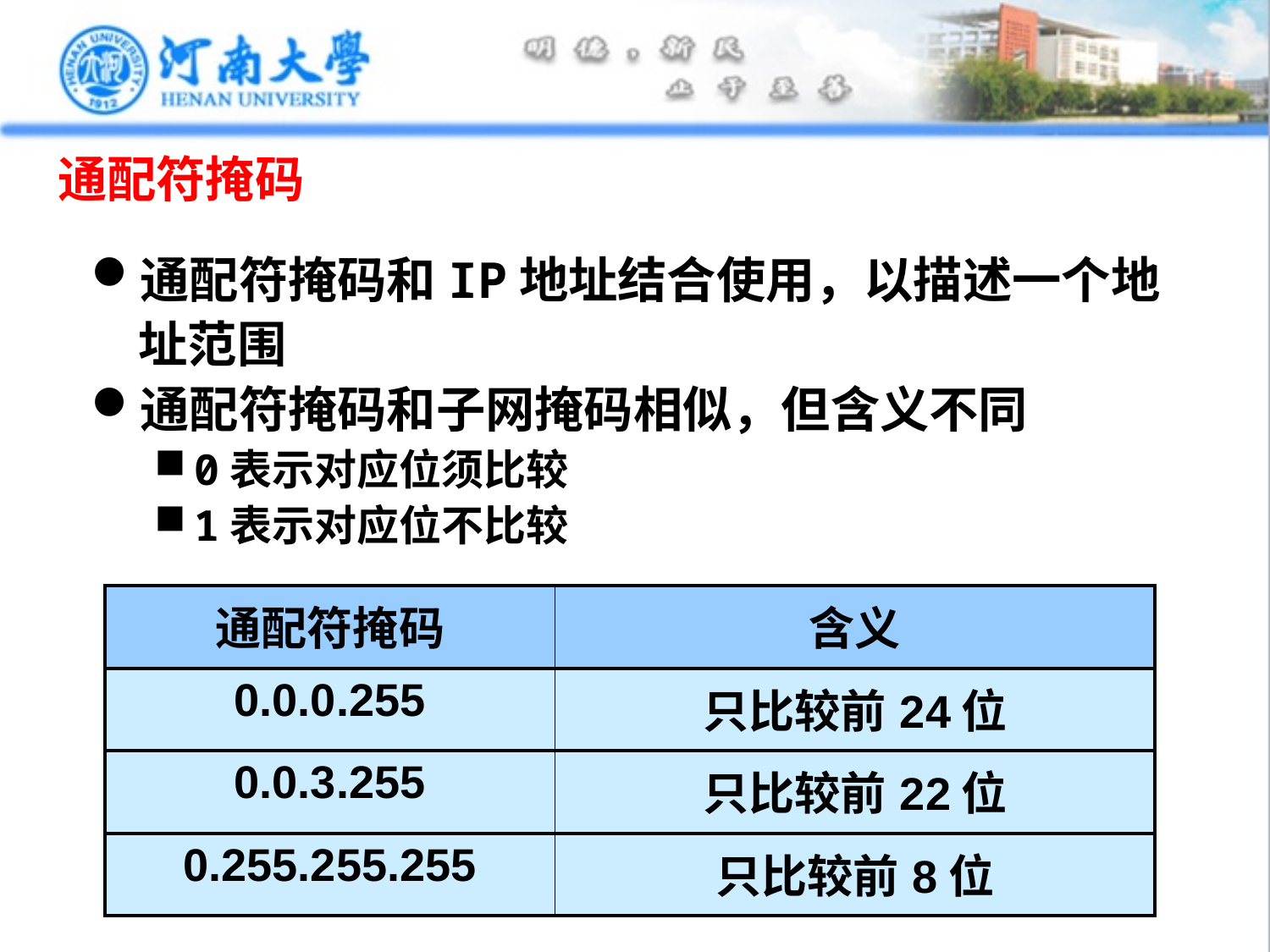

# 通配符掩码
通配符掩码和IP地址结合使用，以描述一个地址范围
通配符掩码和子网掩码相似，但含义不同
0表示对应位须比较
1表示对应位不比较

| 通配符掩码 | 含义 |
| --- | --- |
| 0.0.0.255 | 只比较前24位 |
| 0.0.3.255 | 只比较前22位 |
| 0.255.255.255 | 只比较前8位 |